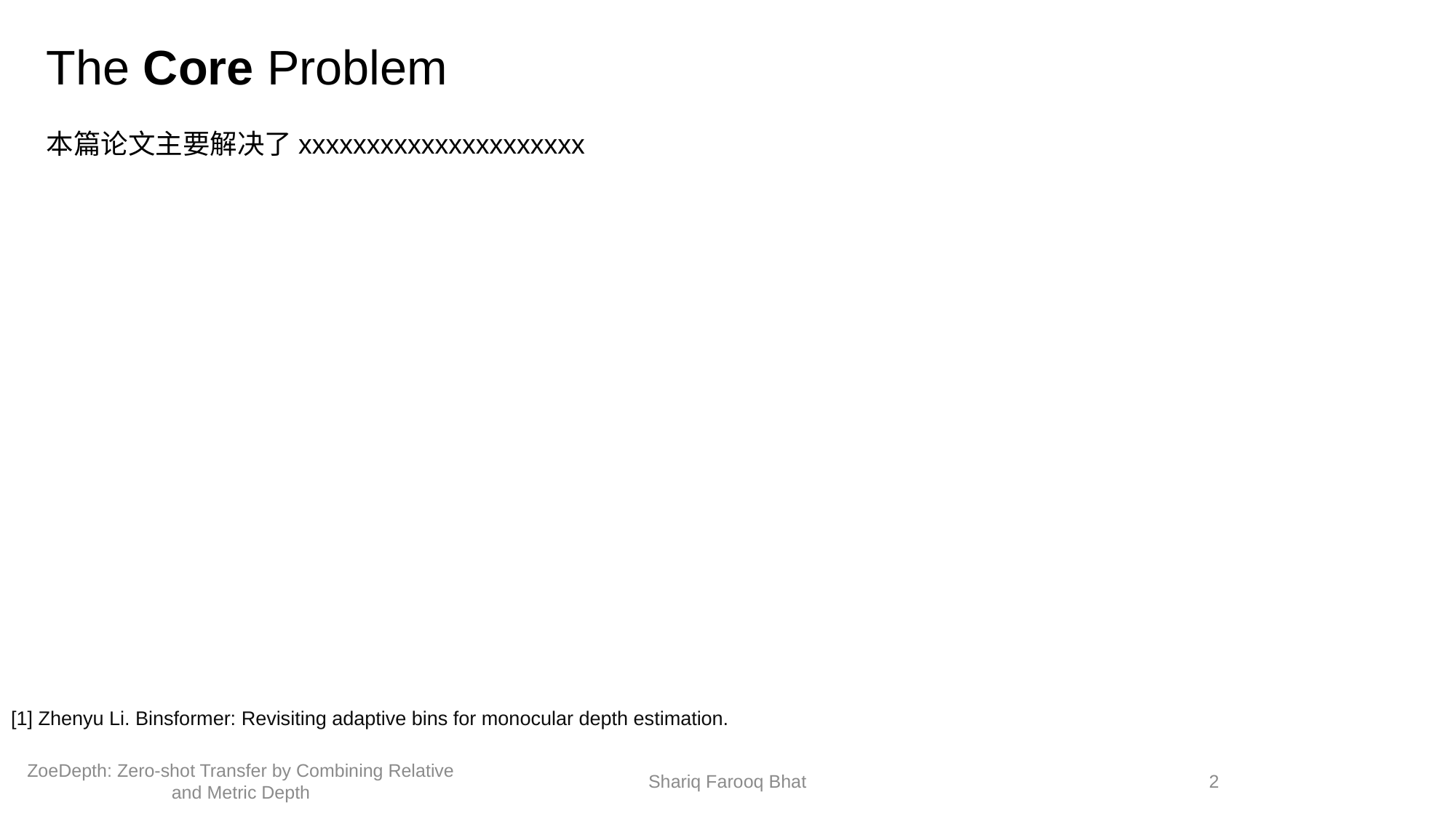

The Core Problem
本篇论文主要解决了xxxxxxxxxxxxxxxxxxxxx
[1] Zhenyu Li. Binsformer: Revisiting adaptive bins for monocular depth estimation.
ZoeDepth: Zero-shot Transfer by Combining Relative and Metric Depth
Shariq Farooq Bhat
2